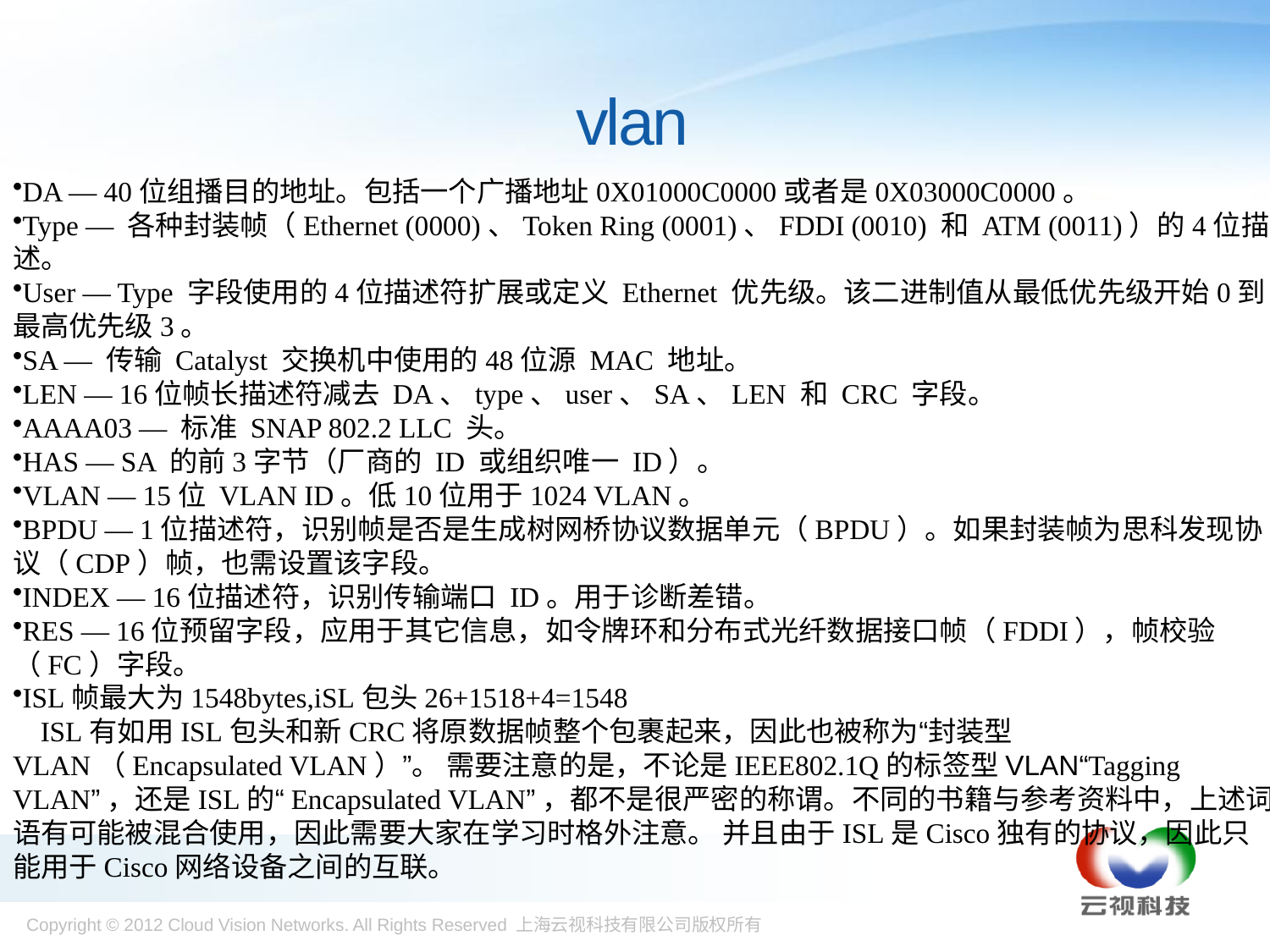

# vlan
DA ― 40位组播目的地址。包括一个广播地址0X01000C0000或者是0X03000C0000。
Type ― 各种封装帧（Ethernet (0000)、Token Ring (0001)、FDDI (0010) 和 ATM (0011)）的4位描述。
User ― Type 字段使用的4位描述符扩展或定义 Ethernet 优先级。该二进制值从最低优先级开始0到最高优先级3。
SA ― 传输 Catalyst 交换机中使用的48位源 MAC 地址。
LEN ― 16位帧长描述符减去 DA、type、user、SA、LEN 和 CRC 字段。
AAAA03 ― 标准 SNAP 802.2 LLC 头。
HAS ― SA 的前3字节（厂商的 ID 或组织唯一 ID）。
VLAN ― 15位 VLAN ID。低10位用于1024 VLAN。
BPDU ― 1位描述符，识别帧是否是生成树网桥协议数据单元（BPDU）。如果封装帧为思科发现协议（CDP）帧，也需设置该字段。
INDEX ― 16位描述符，识别传输端口 ID。用于诊断差错。
RES ― 16位预留字段，应用于其它信息，如令牌环和分布式光纤数据接口帧（FDDI），帧校验（FC）字段。
ISL帧最大为1548bytes,iSL包头26+1518+4=1548
    ISL有如用ISL包头和新CRC将原数据帧整个包裹起来，因此也被称为“封装型VLAN（Encapsulated VLAN）”。 需要注意的是，不论是IEEE802.1Q的标签型VLAN“Tagging VLAN”，还是ISL的“Encapsulated VLAN”，都不是很严密的称谓。不同的书籍与参考资料中，上述词语有可能被混合使用，因此需要大家在学习时格外注意。 并且由于ISL是Cisco独有的协议，因此只能用于Cisco网络设备之间的互联。